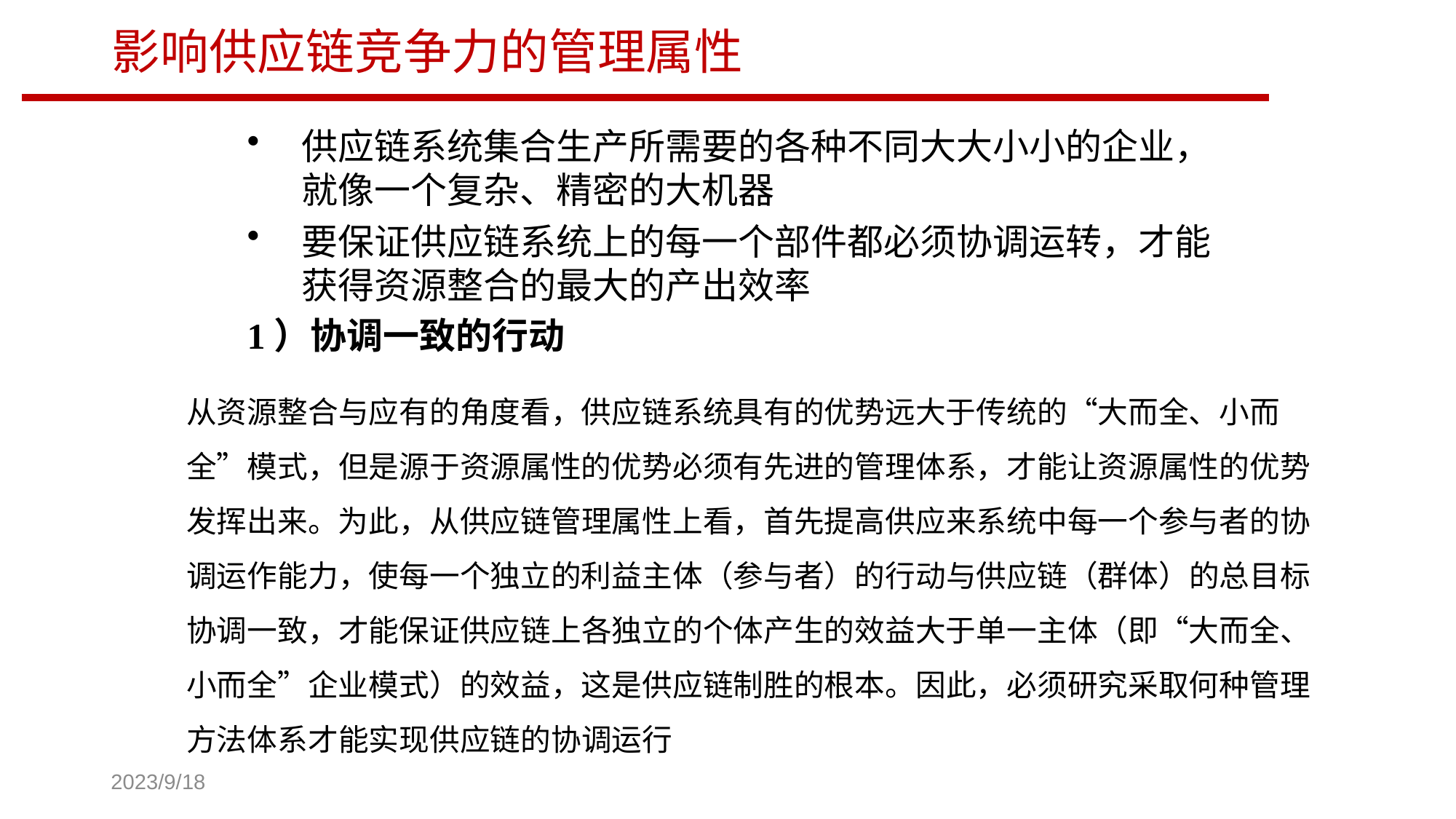

影响供应链竞争力的管理属性
供应链系统集合生产所需要的各种不同大大小小的企业，就像一个复杂、精密的大机器
要保证供应链系统上的每一个部件都必须协调运转，才能获得资源整合的最大的产出效率
1）协调一致的行动

从资源整合与应有的角度看，供应链系统具有的优势远大于传统的“大而全、小而全”模式，但是源于资源属性的优势必须有先进的管理体系，才能让资源属性的优势发挥出来。为此，从供应链管理属性上看，首先提高供应来系统中每一个参与者的协调运作能力，使每一个独立的利益主体（参与者）的行动与供应链（群体）的总目标协调一致，才能保证供应链上各独立的个体产生的效益大于单一主体（即“大而全、小而全”企业模式）的效益，这是供应链制胜的根本。因此，必须研究采取何种管理方法体系才能实现供应链的协调运行
2023/9/18